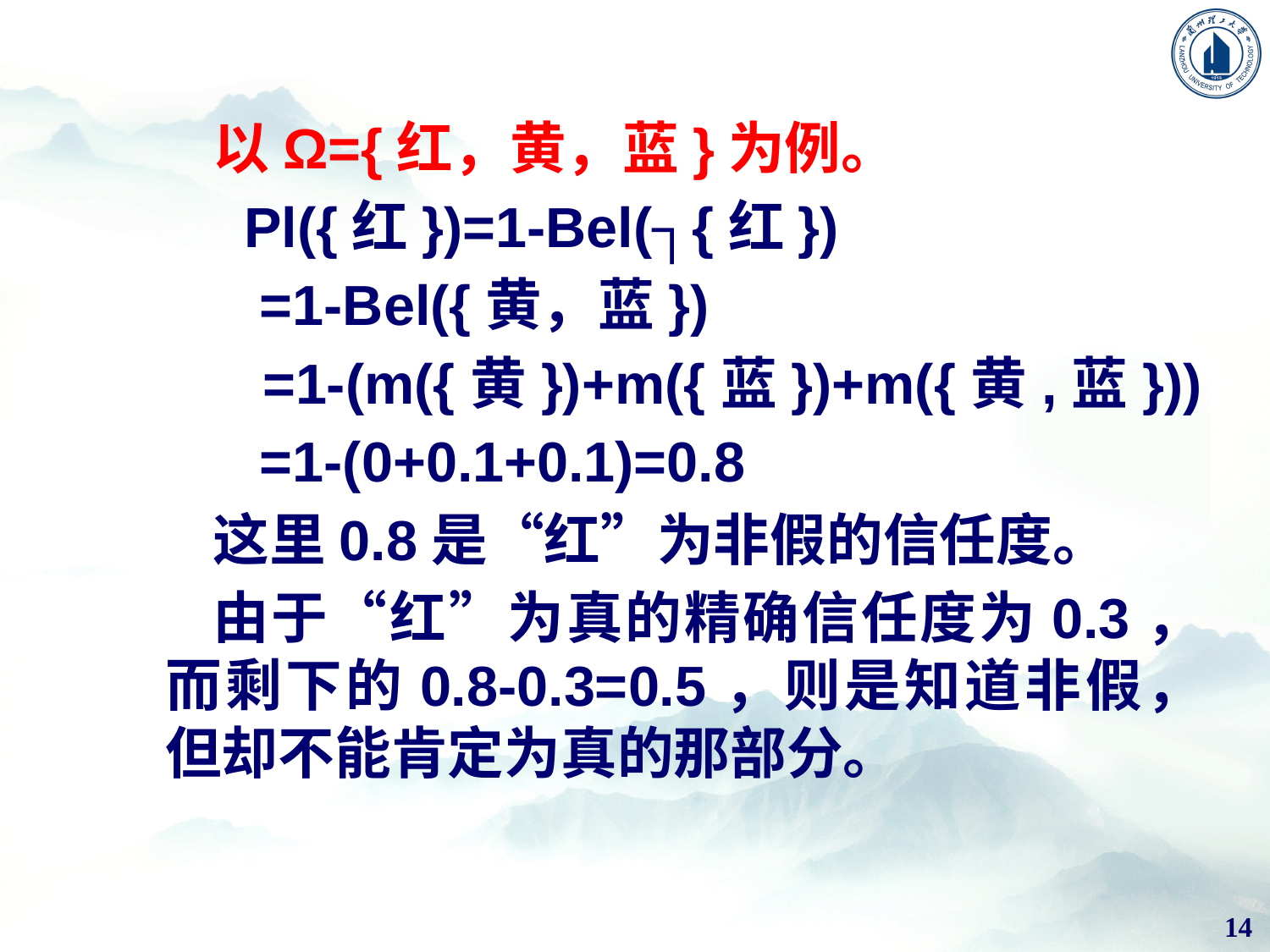

以Ω={红，黄，蓝}为例。
  Pl({红})=1-Bel(┐{红})
   =1-Bel({黄，蓝})
   =1-(m({黄})+m({蓝})+m({黄,蓝}))
   =1-(0+0.1+0.1)=0.8
这里0.8是“红”为非假的信任度。
由于“红”为真的精确信任度为0.3，而剩下的0.8-0.3=0.5，则是知道非假，但却不能肯定为真的那部分。
14